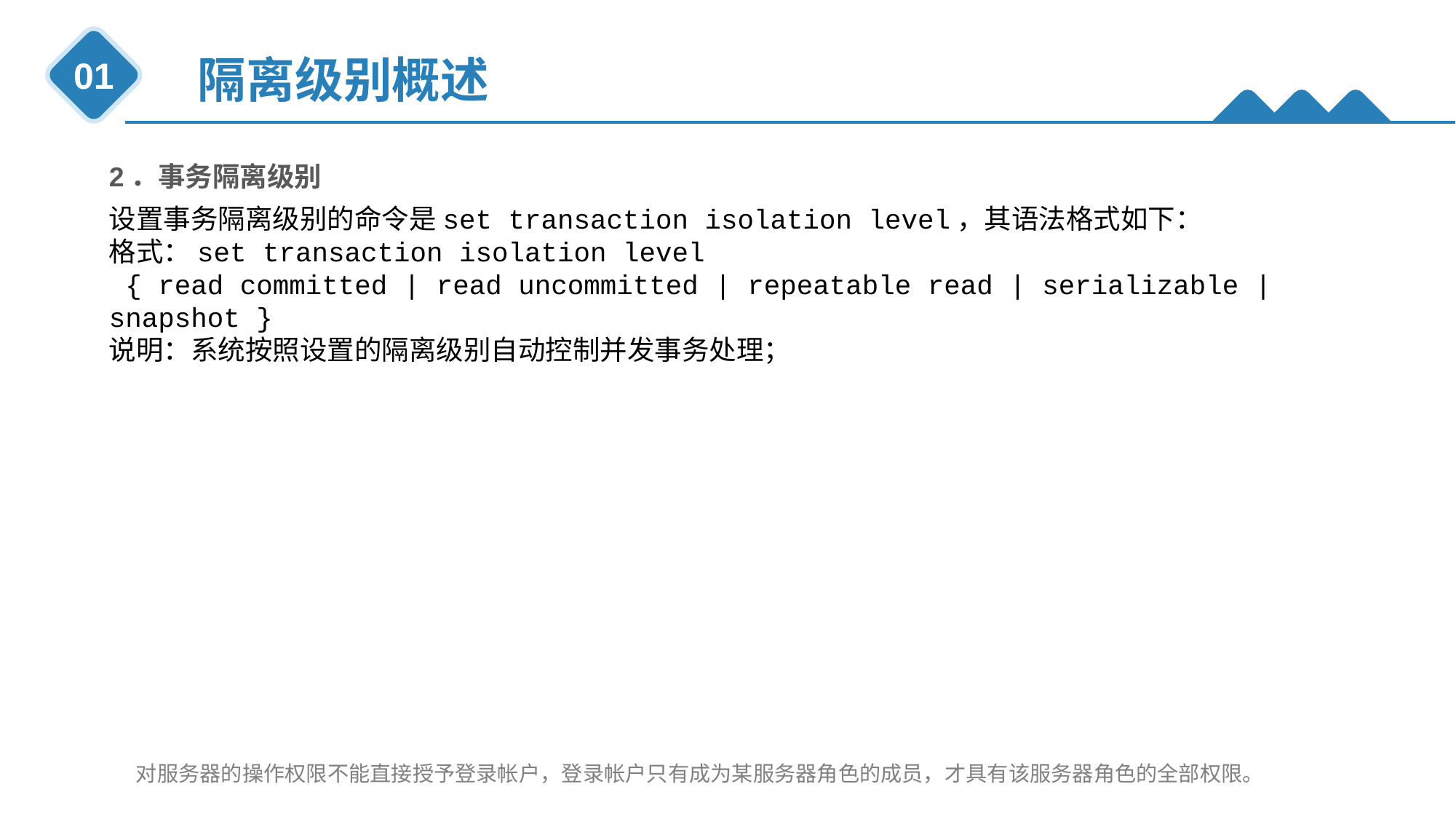

隔离级别概述
01

2．事务隔离级别
设置事务隔离级别的命令是set transaction isolation level，其语法格式如下：
格式：set transaction isolation level
 { read committed | read uncommitted | repeatable read | serializable | snapshot }
说明：系统按照设置的隔离级别自动控制并发事务处理；
对服务器的操作权限不能直接授予登录帐户，登录帐户只有成为某服务器角色的成员，才具有该服务器角色的全部权限。